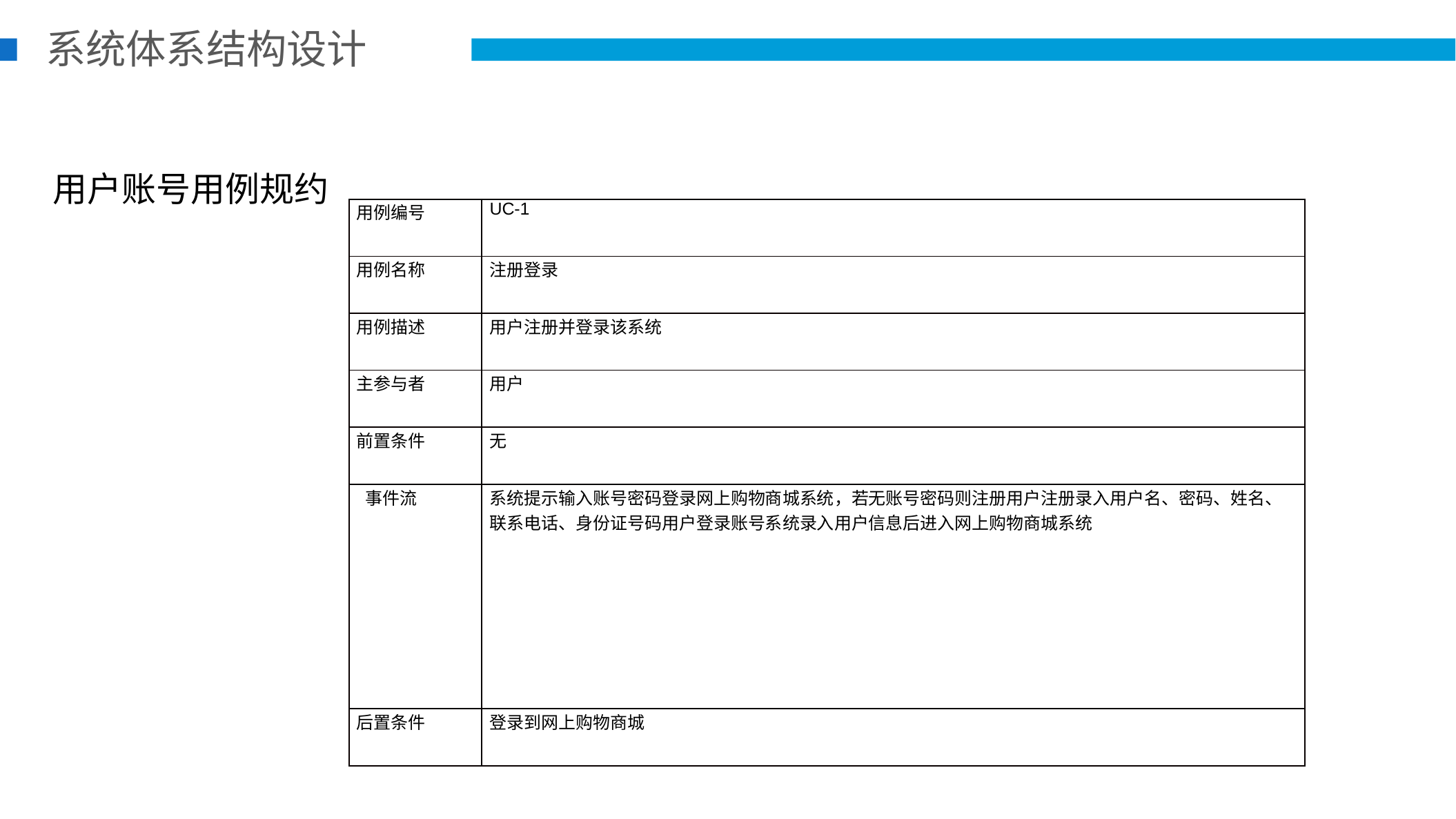

系统体系结构设计
用户账号用例规约
| 用例编号 | UC-1 |
| --- | --- |
| 用例名称 | 注册登录 |
| 用例描述 | 用户注册并登录该系统 |
| 主参与者 | 用户 |
| 前置条件 | 无 |
| 事件流 | 系统提示输入账号密码登录网上购物商城系统，若无账号密码则注册用户注册录入用户名、密码、姓名、联系电话、身份证号码用户登录账号系统录入用户信息后进入网上购物商城系统 |
| 后置条件 | 登录到网上购物商城 |